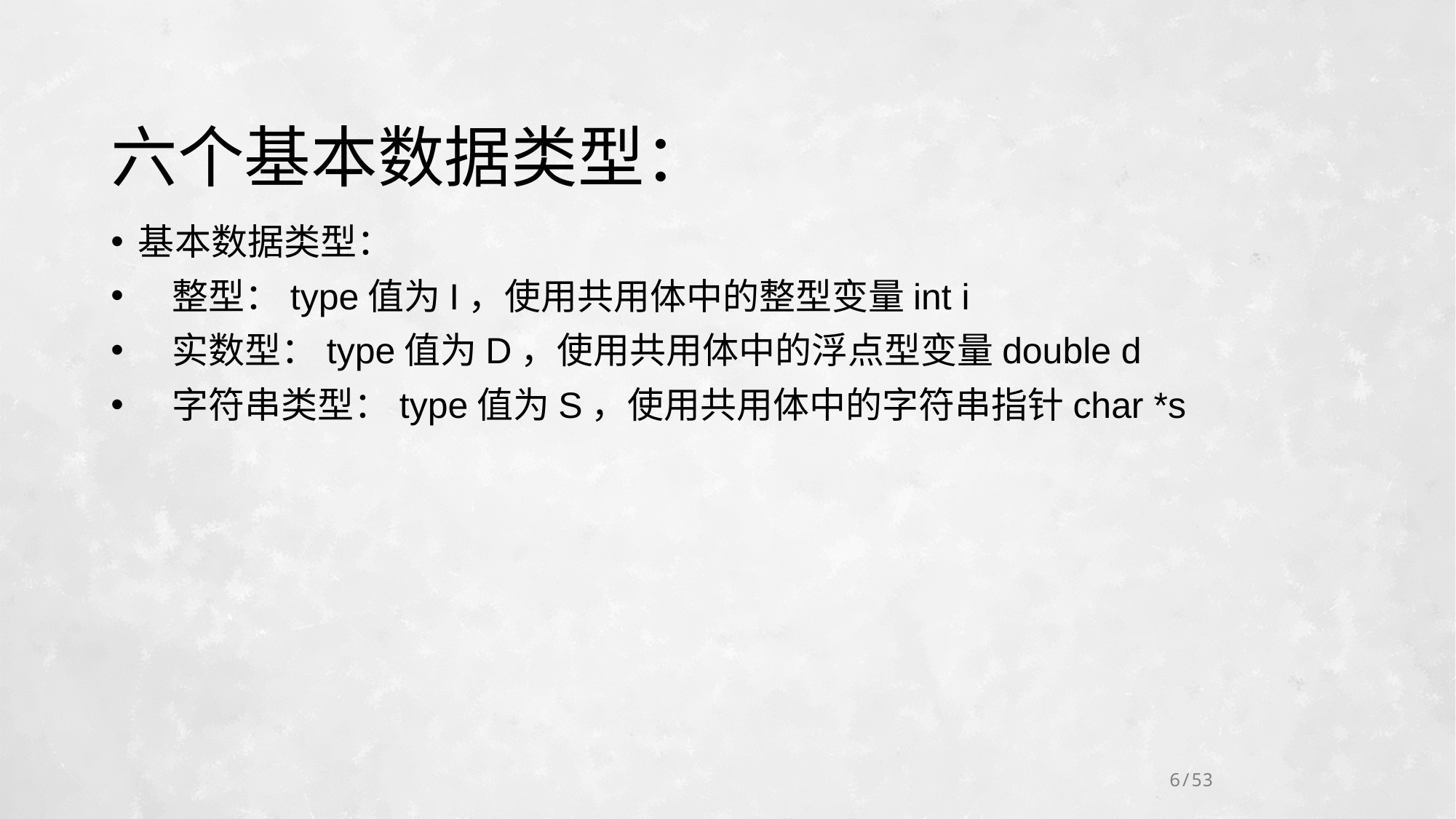

# 六个基本数据类型：
基本数据类型：
整型：type值为I，使用共用体中的整型变量int i
实数型：type值为D，使用共用体中的浮点型变量double d
字符串类型：type值为S，使用共用体中的字符串指针char *s

6/53